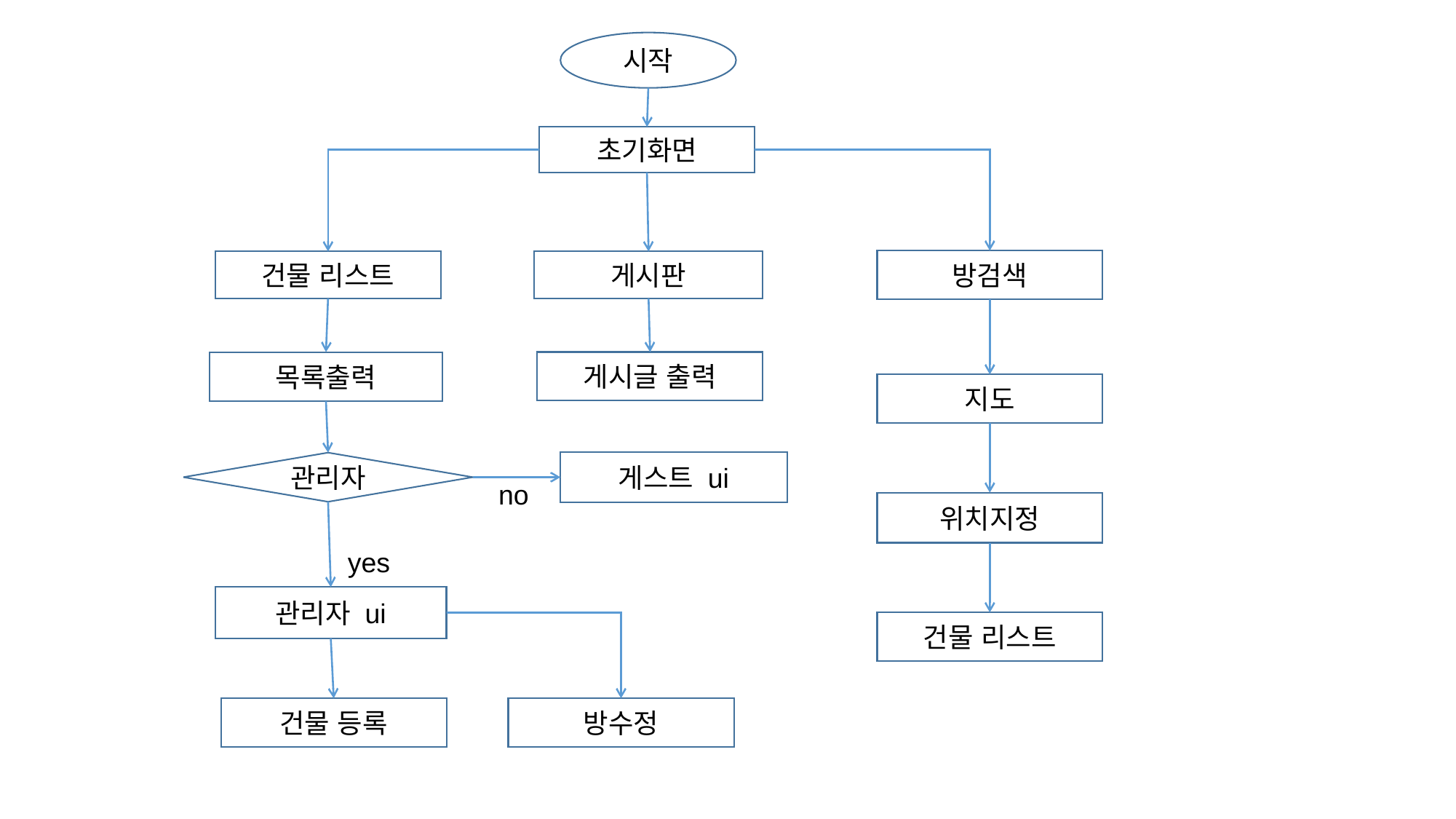

시작
초기화면
방검색
건물 리스트
게시판
게시글 출력
목록출력
지도
게스트 ui
관리자
no
위치지정
yes
관리자 ui
건물 리스트
건물 등록
방수정